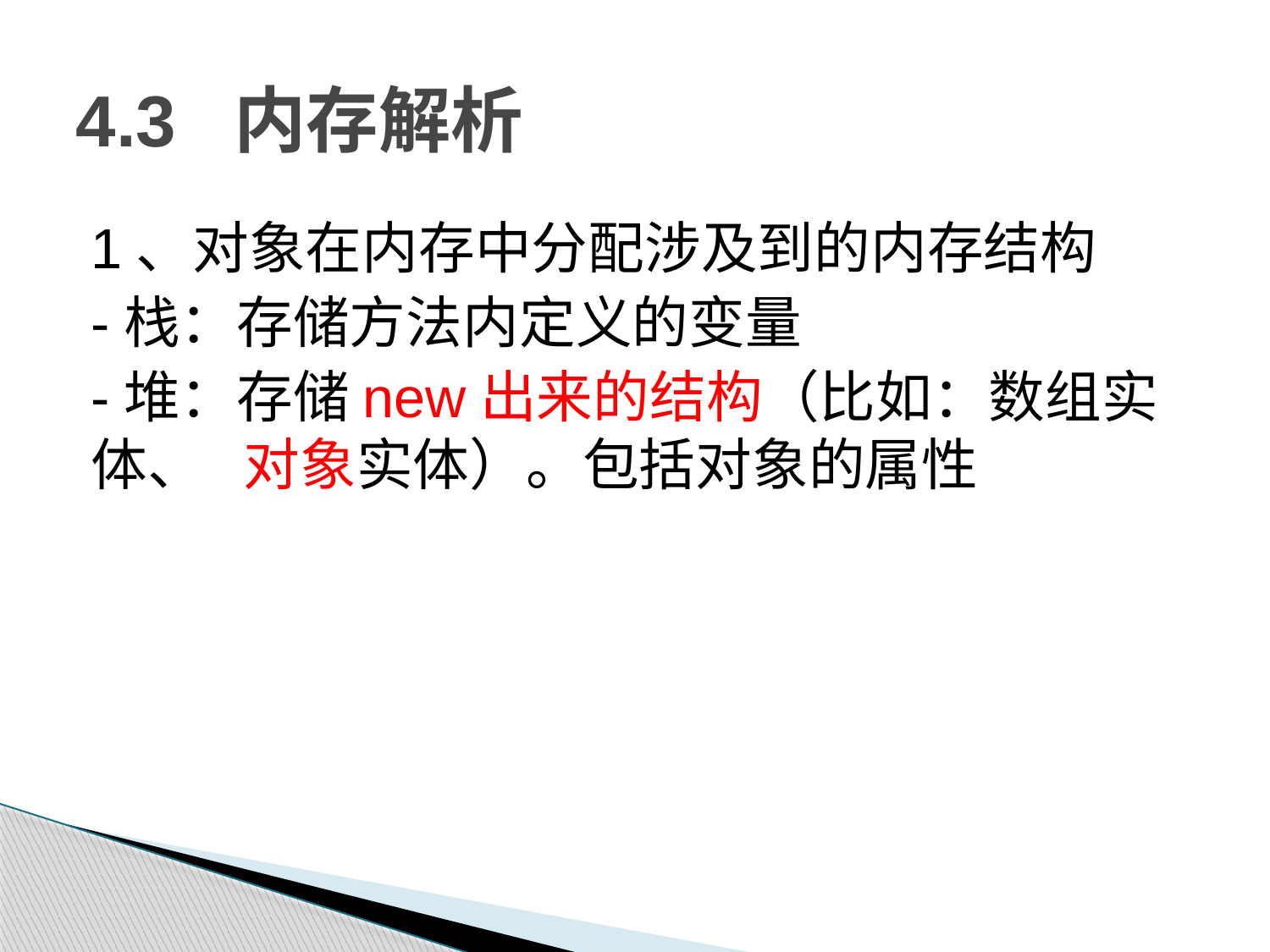

# 4.3  内存解析
1、对象在内存中分配涉及到的内存结构
-栈：存储方法内定义的变量
-堆：存储new出来的结构（比如：数组实体、	  对象实体）。包括对象的属性